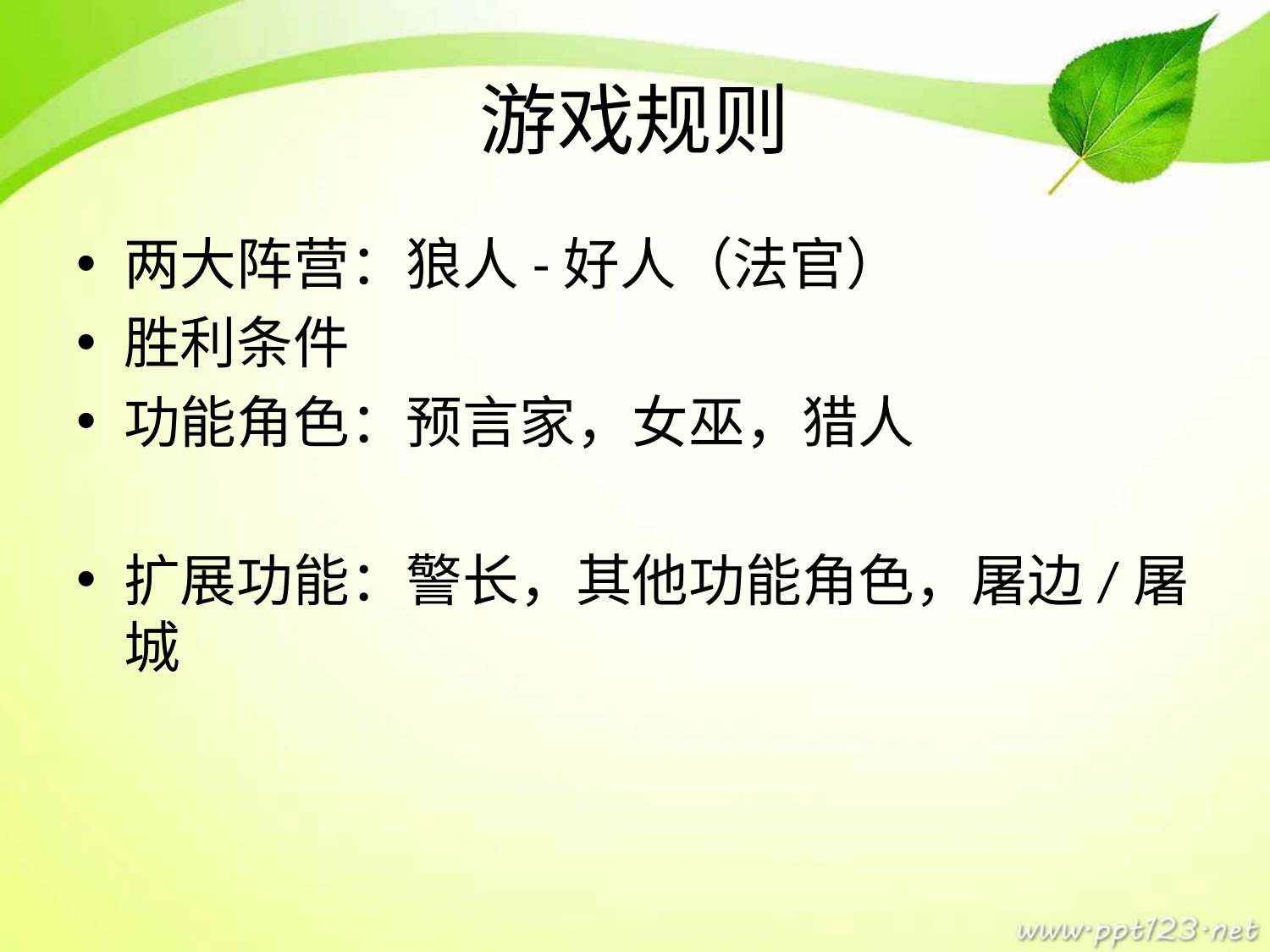

# 游戏规则
两大阵营：狼人-好人（法官）
胜利条件
功能角色：预言家，女巫，猎人

扩展功能：警长，其他功能角色，屠边/屠城